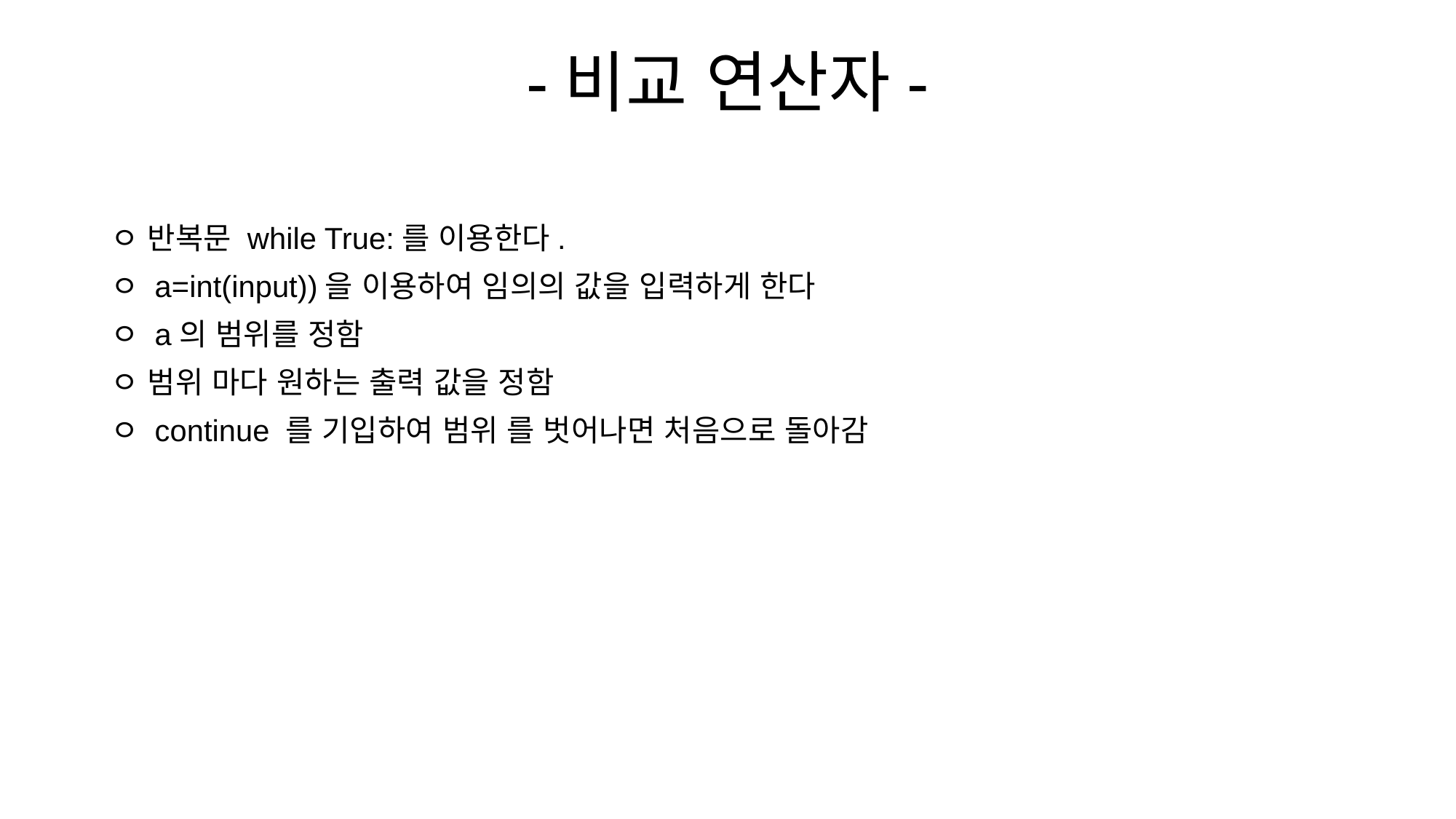

# -비교 연산자-
ㅇ 반복문 while True:를 이용한다.
ㅇ a=int(input))을 이용하여 임의의 값을 입력하게 한다
ㅇ a의 범위를 정함
ㅇ 범위 마다 원하는 출력 값을 정함
ㅇ continue 를 기입하여 범위 를 벗어나면 처음으로 돌아감